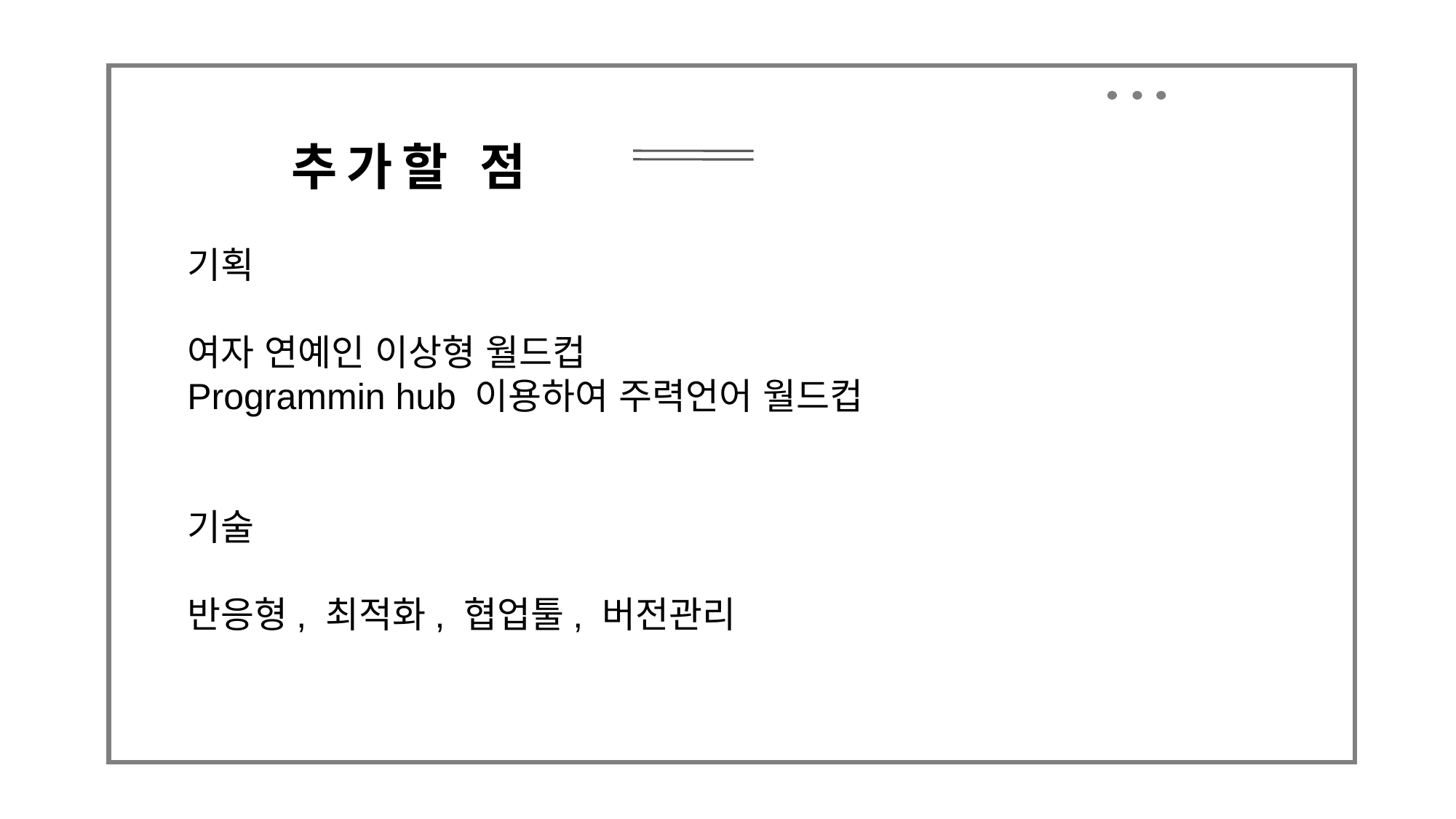

추가할 점
기획

여자 연예인 이상형 월드컵
Programmin hub 이용하여 주력언어 월드컵

기술

반응형, 최적화, 협업툴, 버전관리